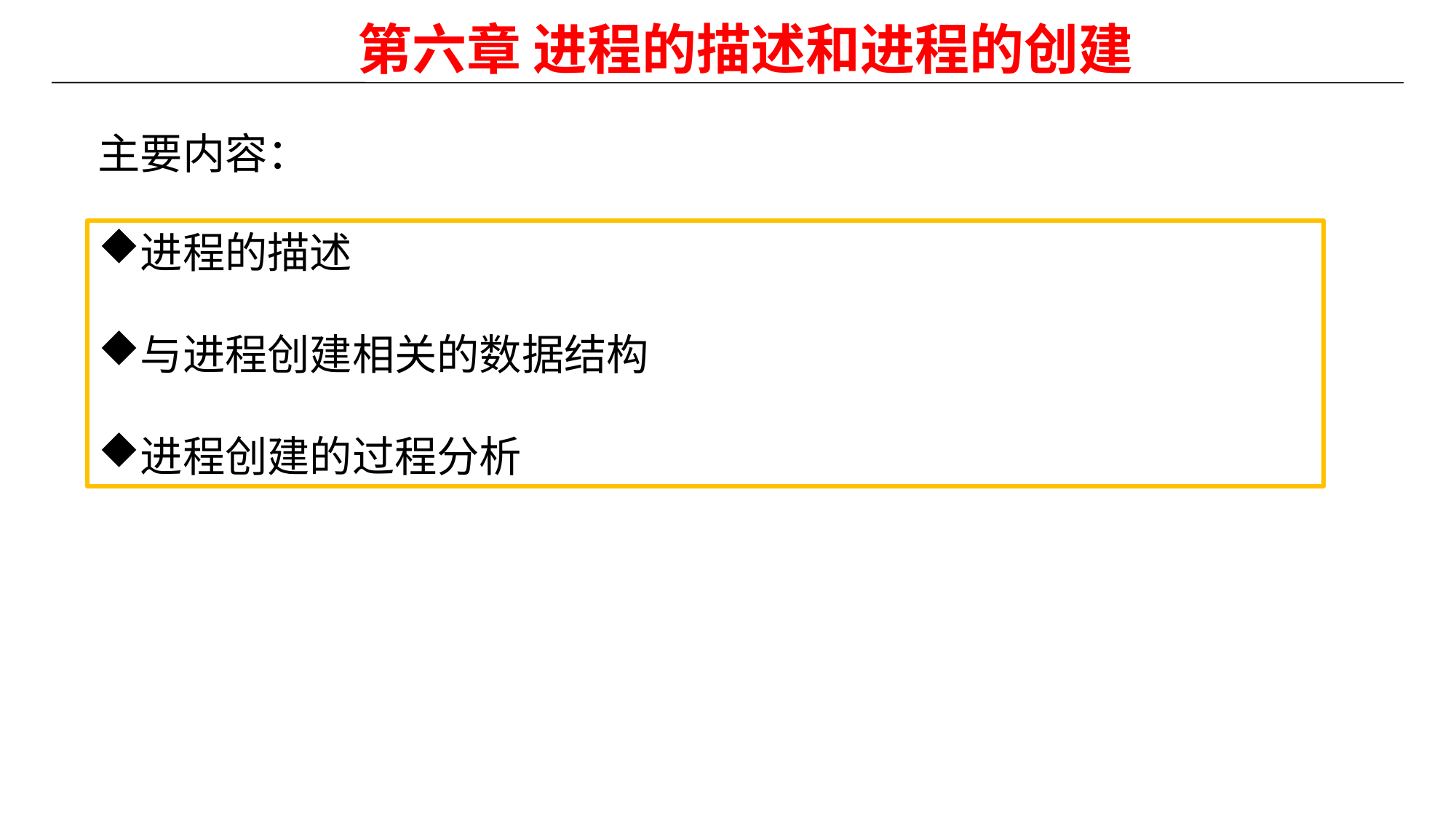

第六章 进程的描述和进程的创建
主要内容：
进程的描述

与进程创建相关的数据结构

进程创建的过程分析